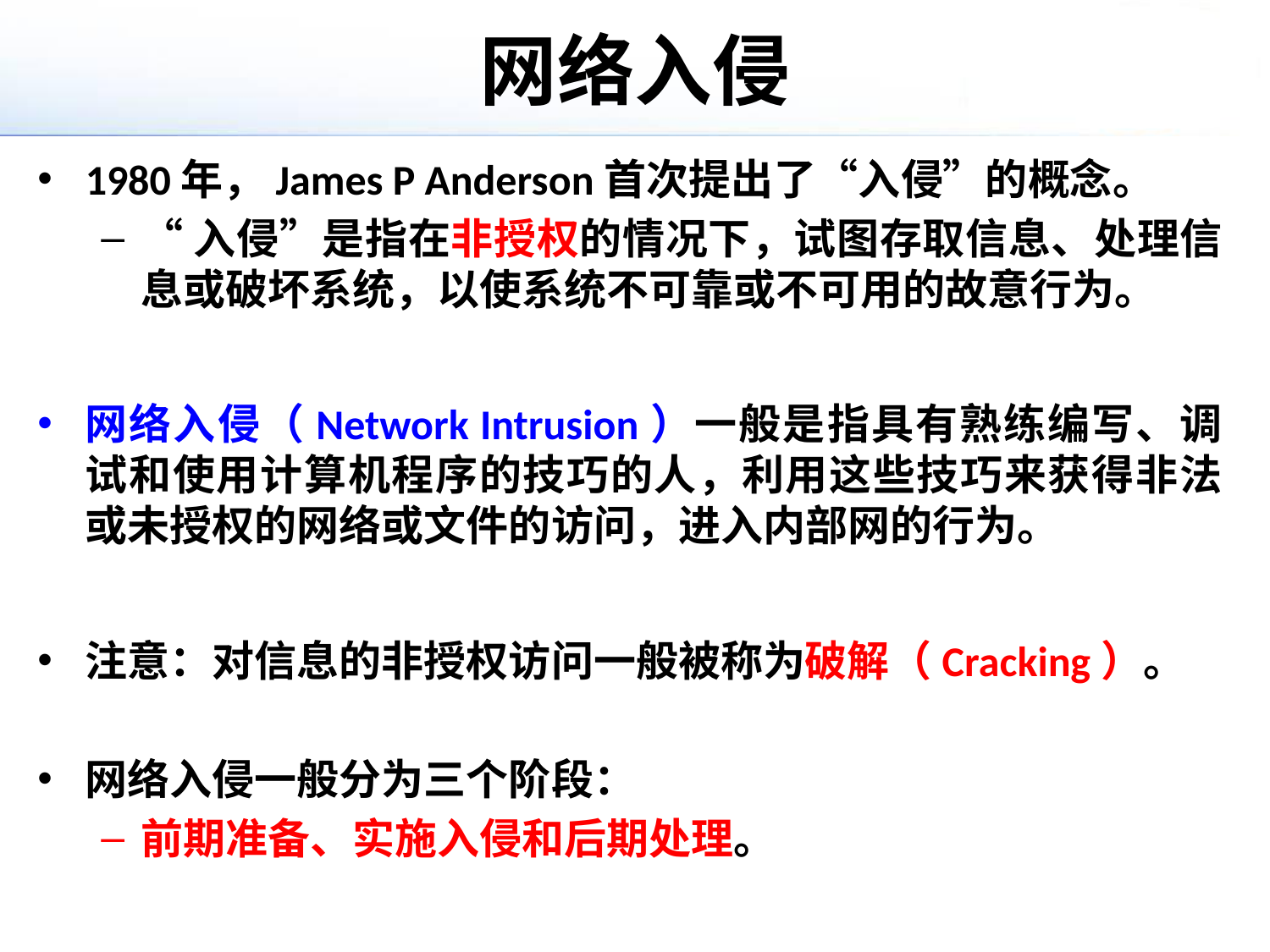

# 网络入侵
1980年，James P Anderson首次提出了“入侵”的概念。
“入侵”是指在非授权的情况下，试图存取信息、处理信息或破坏系统，以使系统不可靠或不可用的故意行为。

网络入侵（Network Intrusion）一般是指具有熟练编写、调试和使用计算机程序的技巧的人，利用这些技巧来获得非法或未授权的网络或文件的访问，进入内部网的行为。

注意：对信息的非授权访问一般被称为破解（Cracking）。

网络入侵一般分为三个阶段：
前期准备、实施入侵和后期处理。